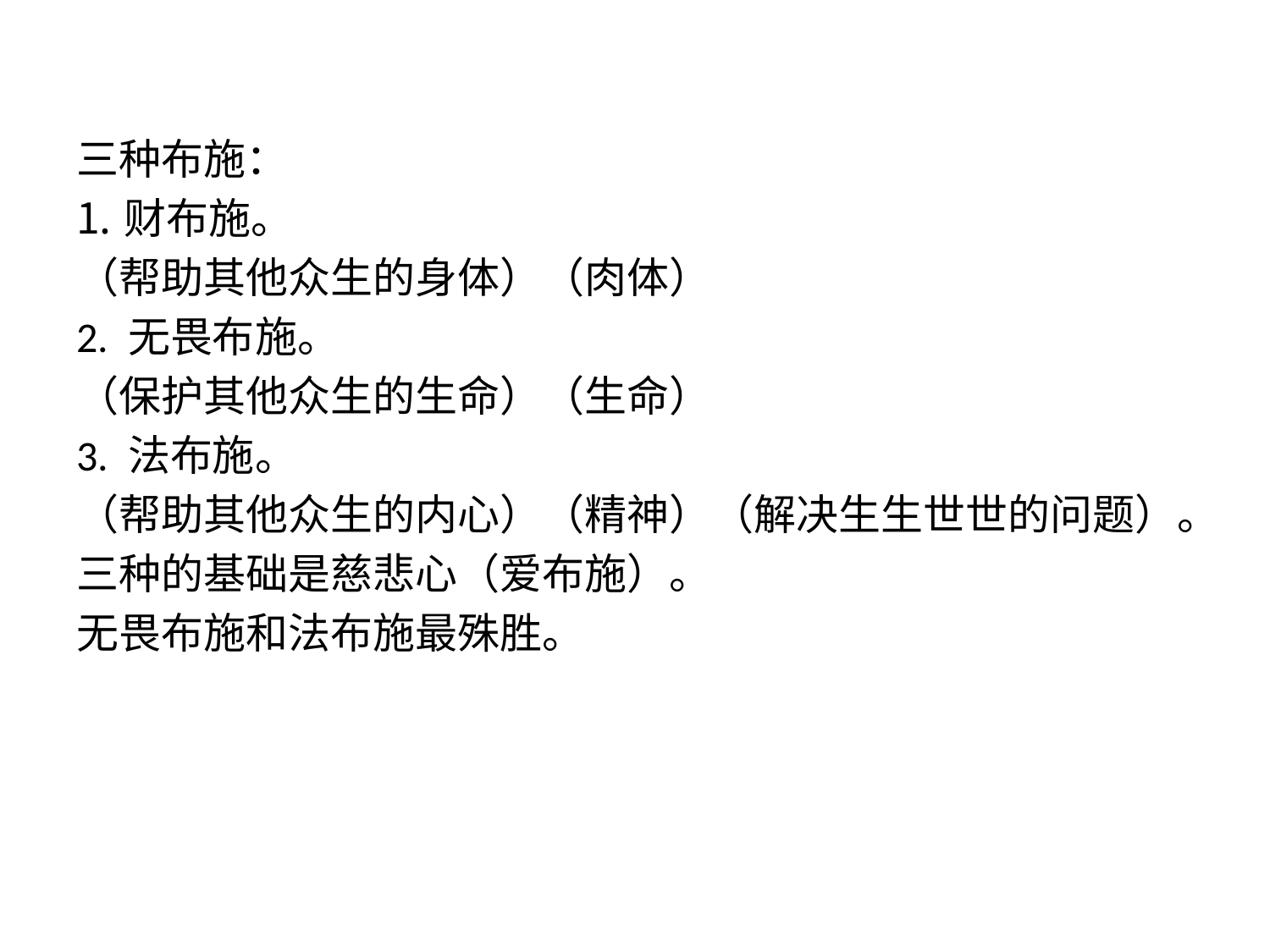

#
三种布施：
财布施。
（帮助其他众生的身体）（肉体）
2. 无畏布施。
（保护其他众生的生命）（生命）
3. 法布施。
（帮助其他众生的内心）（精神）（解决生生世世的问题）。
三种的基础是慈悲心（爱布施）。
无畏布施和法布施最殊胜。